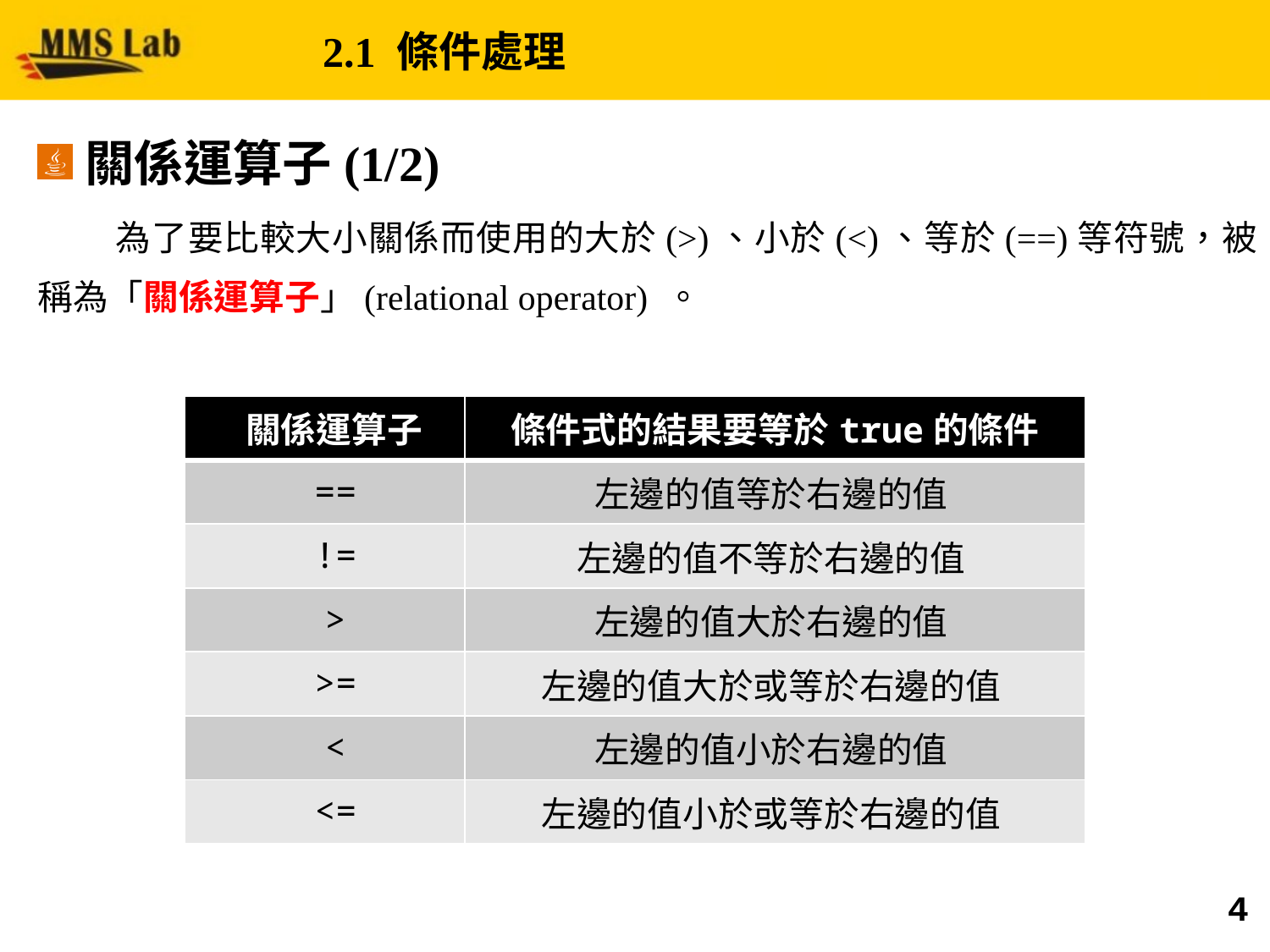

# 2.1 條件處理
關係運算子(1/2)
        為了要比較大小關係而使用的大於(>)、小於(<)、等於(==)等符號，被稱為「關係運算子」(relational operator) 。

| 關係運算子 | 條件式的結果要等於true的條件 |
| --- | --- |
| == | 左邊的值等於右邊的值 |
| != | 左邊的值不等於右邊的值 |
| > | 左邊的值大於右邊的值 |
| >= | 左邊的值大於或等於右邊的值 |
| < | 左邊的值小於右邊的值 |
| <= | 左邊的值小於或等於右邊的值 |
4